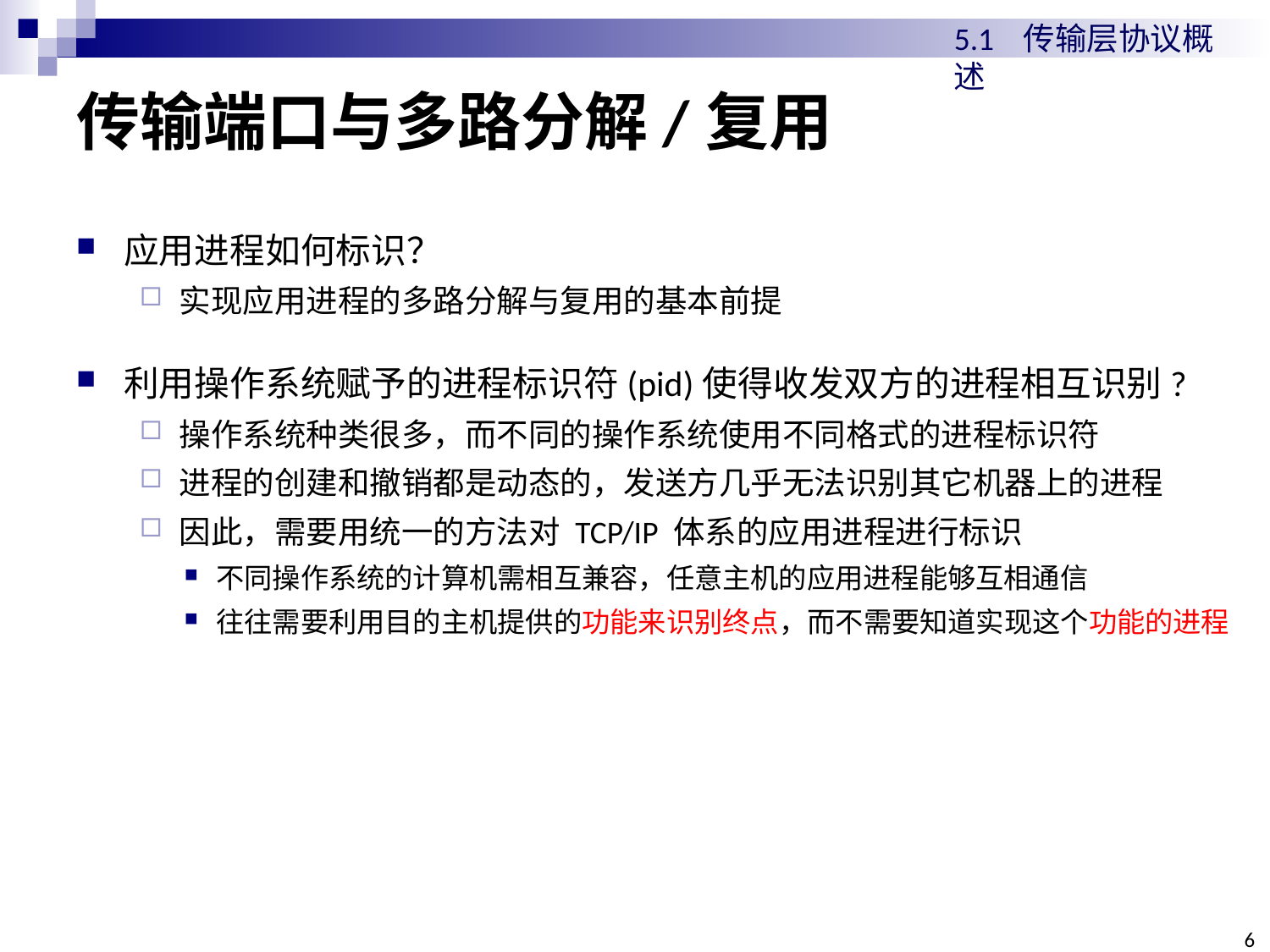

5.1   传输层协议概述
# 传输端口与多路分解/复用
应用进程如何标识？
实现应用进程的多路分解与复用的基本前提
利用操作系统赋予的进程标识符(pid)使得收发双方的进程相互识别?
操作系统种类很多，而不同的操作系统使用不同格式的进程标识符
进程的创建和撤销都是动态的，发送方几乎无法识别其它机器上的进程
因此，需要用统一的方法对 TCP/IP 体系的应用进程进行标识
不同操作系统的计算机需相互兼容，任意主机的应用进程能够互相通信
往往需要利用目的主机提供的功能来识别终点，而不需要知道实现这个功能的进程
6